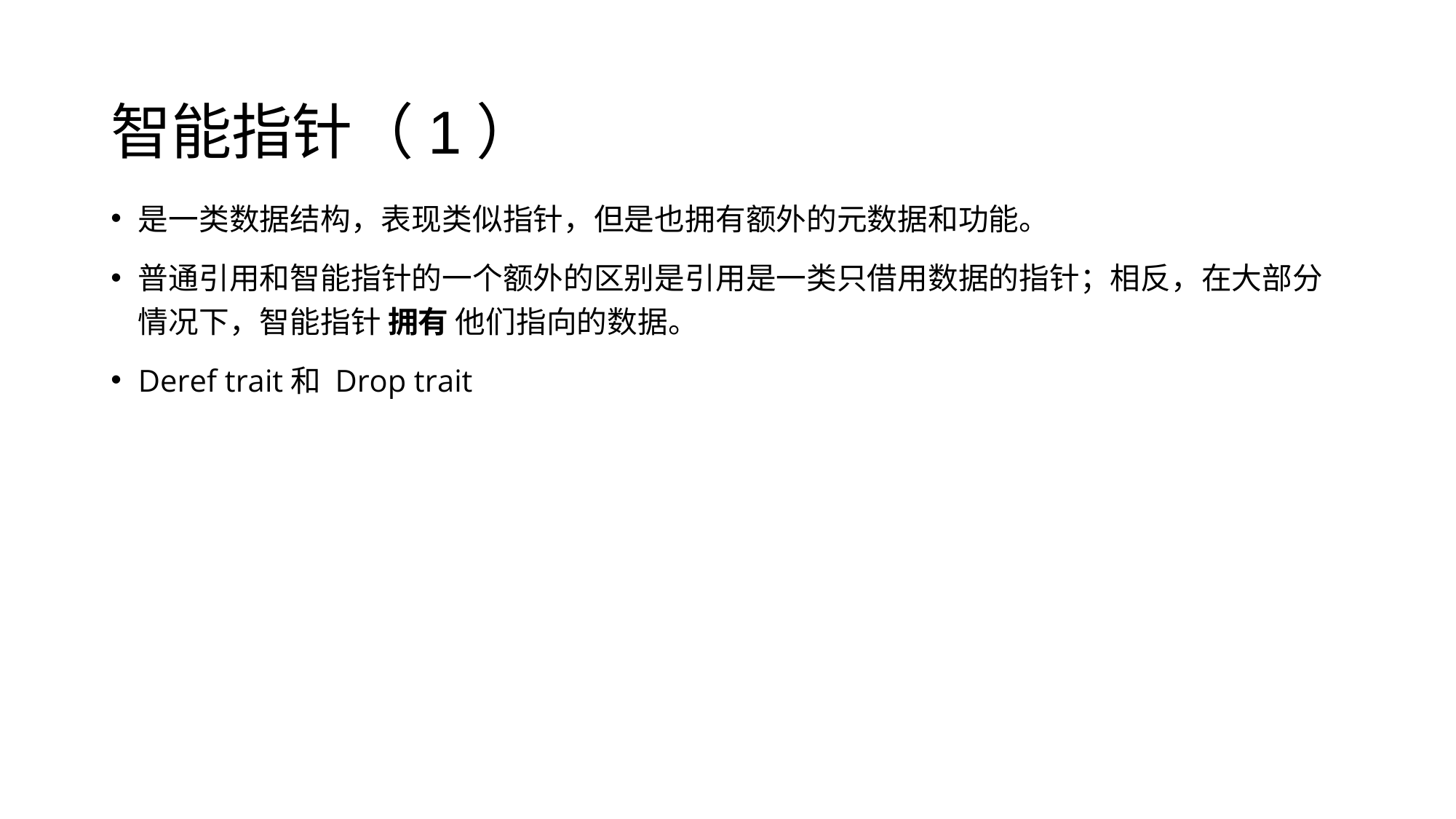

# 智能指针（1）
是一类数据结构，表现类似指针，但是也拥有额外的元数据和功能。
普通引用和智能指针的一个额外的区别是引用是一类只借用数据的指针；相反，在大部分情况下，智能指针 拥有 他们指向的数据。
Deref trait和 Drop trait